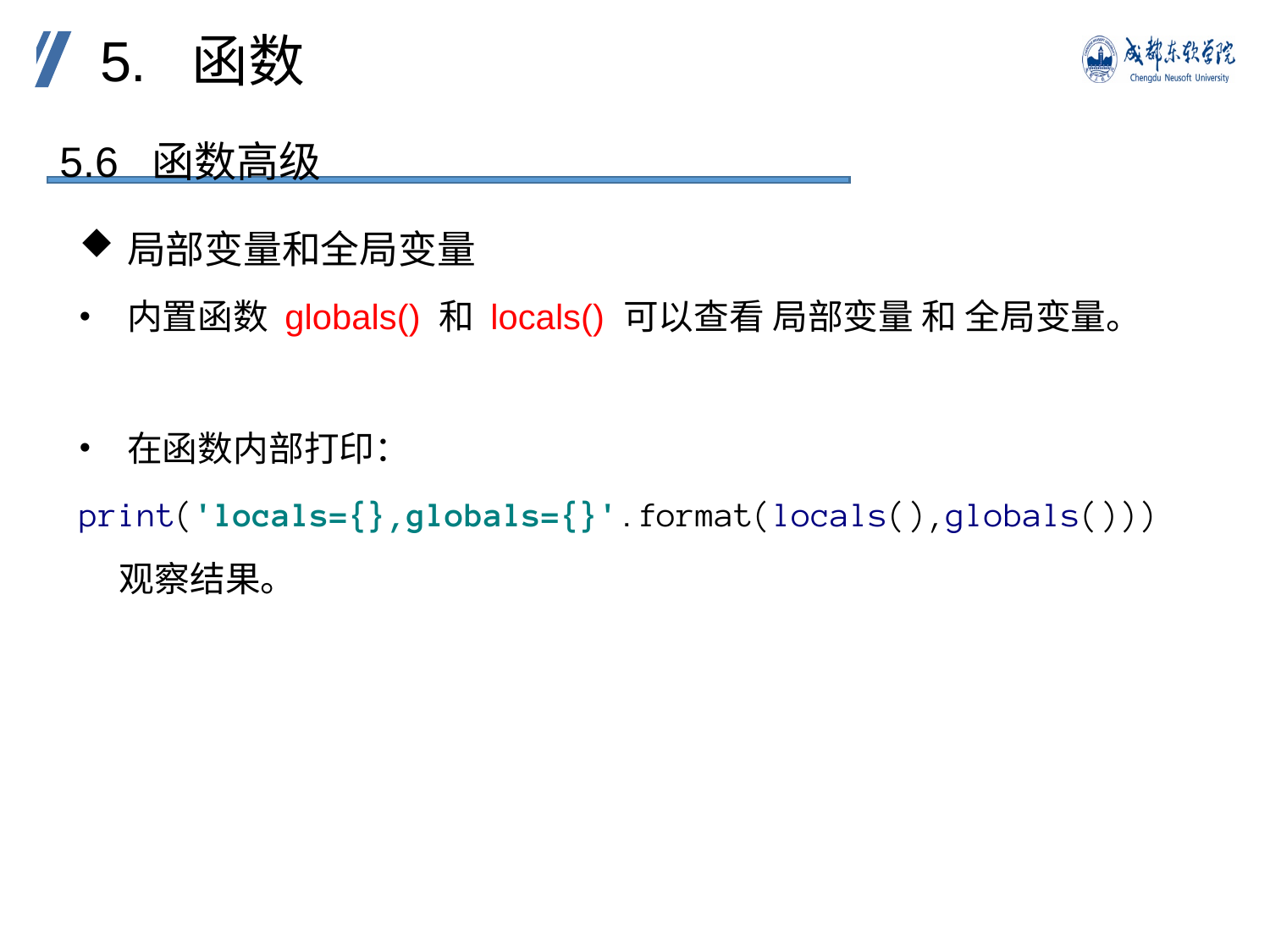

5.  函数
5.6  函数高级

局部变量和全局变量
内置函数 globals() 和 locals() 可以查看 局部变量 和 全局变量。

在函数内部打印：
print('locals={},globals={}'.format(locals(),globals()))
    观察结果。